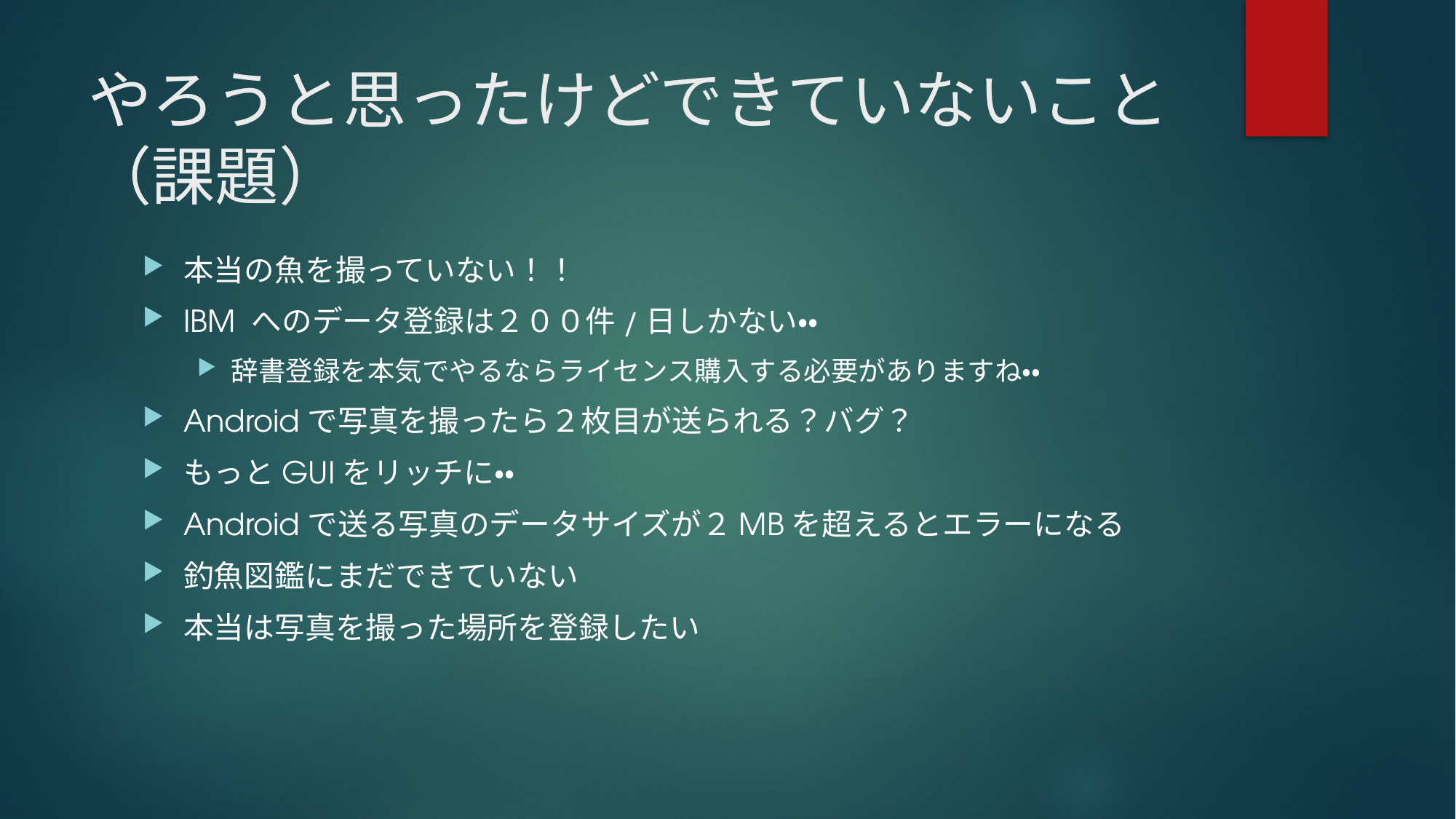

# やろうと思ったけどできていないこと（課題）
本当の魚を撮っていない！！
IBM へのデータ登録は２００件/日しかない・・
辞書登録を本気でやるならライセンス購入する必要がありますね・・
Androidで写真を撮ったら２枚目が送られる？バグ？
もっとGUIをリッチに・・
Androidで送る写真のデータサイズが２MBを超えるとエラーになる
釣魚図鑑にまだできていない
本当は写真を撮った場所を登録したい